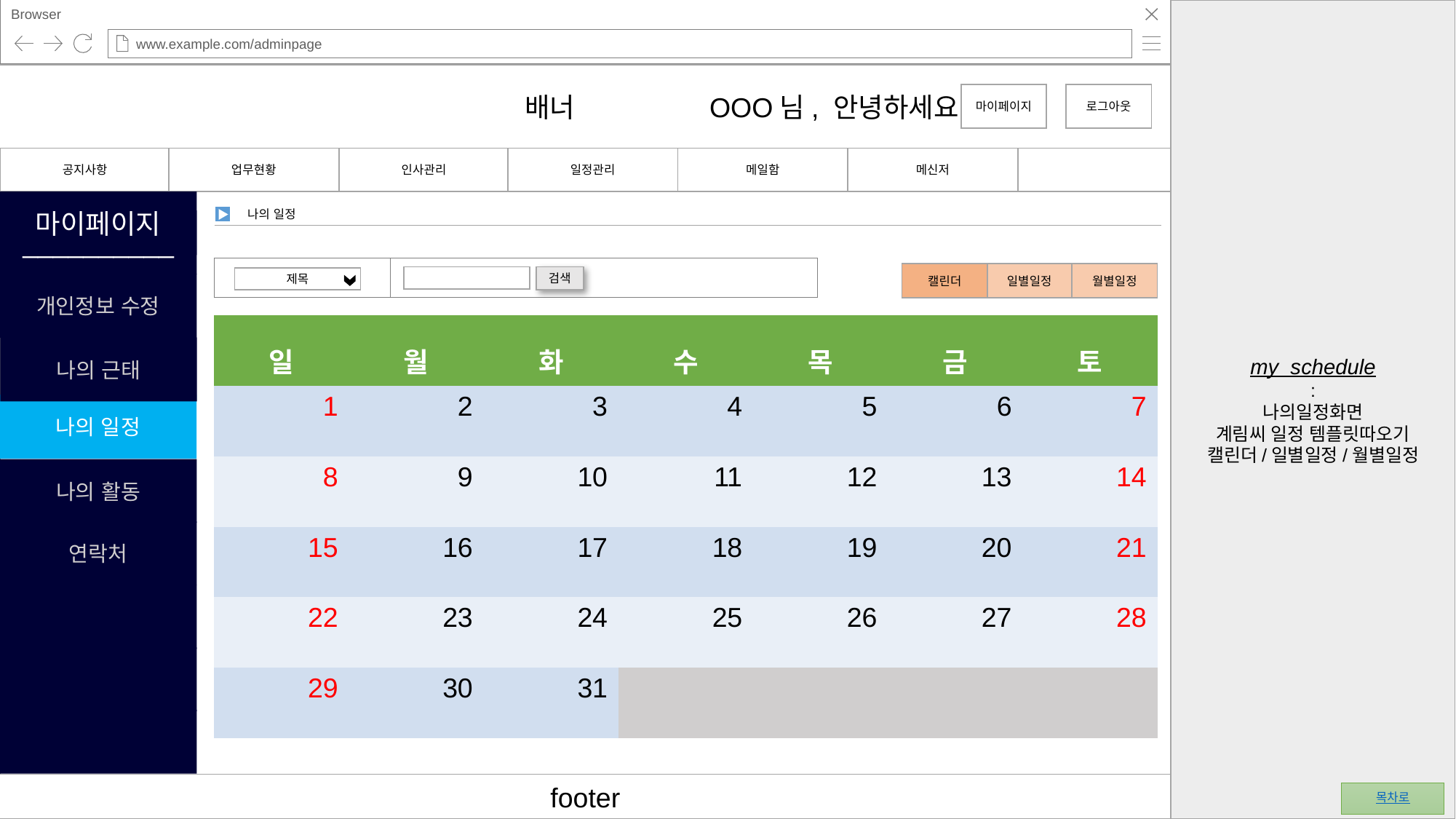

Browser

www.example.com/adminpage

my_schedule
:
나의일정화면
계림씨 일정 템플릿따오기
캘린더/일별일정/월별일정
			배너	         OOO님, 안녕하세요!
마이페이지
로그아웃

공지사항
업무현황
인사관리
일정관리
메일함
메신저
마이페이지
__________
나의 일정

|  |  |
| --- | --- |
캘린더
일별일정
월별일정
검색

제목

개인정보 수정
| 일 | 월 | 화 | 수 | 목 | 금 | 토 |
| --- | --- | --- | --- | --- | --- | --- |
| 1 | 2 | 3 | 4 | 5 | 6 | 7 |
| 8 | 9 | 10 | 11 | 12 | 13 | 14 |
| 15 | 16 | 17 | 18 | 19 | 20 | 21 |
| 22 | 23 | 24 | 25 | 26 | 27 | 28 |
| 29 | 30 | 31 |  |  |  |  |
나의 근태
나의 일정
나의 활동
연락처

footer
목차로